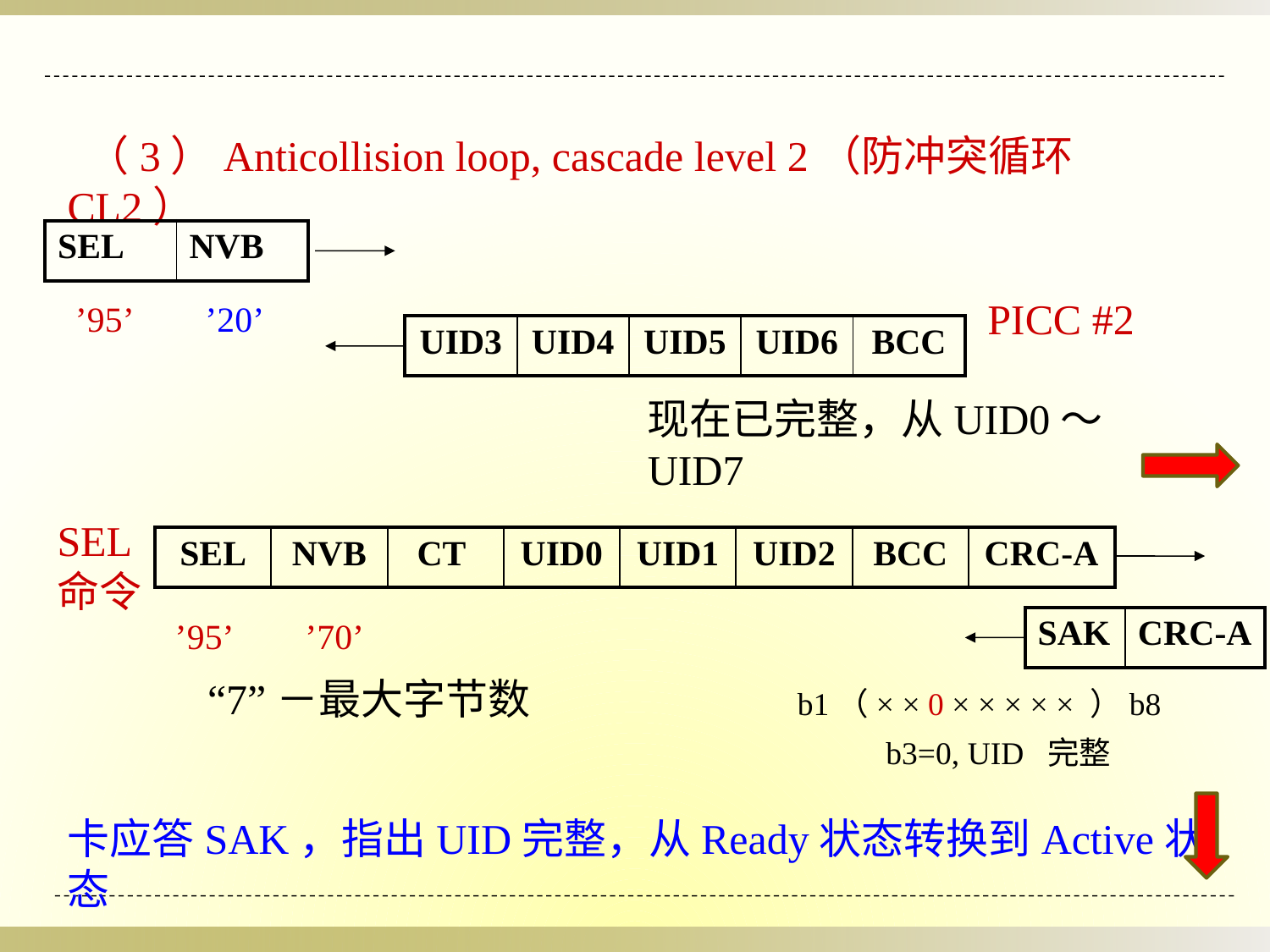

（3）Anticollision loop, cascade level 2（防冲突循环CL2）
| SEL | NVB |
| --- | --- |

PICC #2
  ’95’
  ’20’
| UID3 | UID4 | UID5 | UID6 | BCC |
| --- | --- | --- | --- | --- |

现在已完整，从UID0～UID7

SEL命令
| SEL | NVB | CT | UID0 | UID1 | UID2 | BCC | CRC-A |
| --- | --- | --- | --- | --- | --- | --- | --- |

  ’95’
  ’70’
| SAK | CRC-A |
| --- | --- |

“7”－最大字节数
b1（× × 0 × × × × × ）b8
           b3=0, UID  完整

卡应答SAK，指出UID完整，从Ready状态转换到Active状态